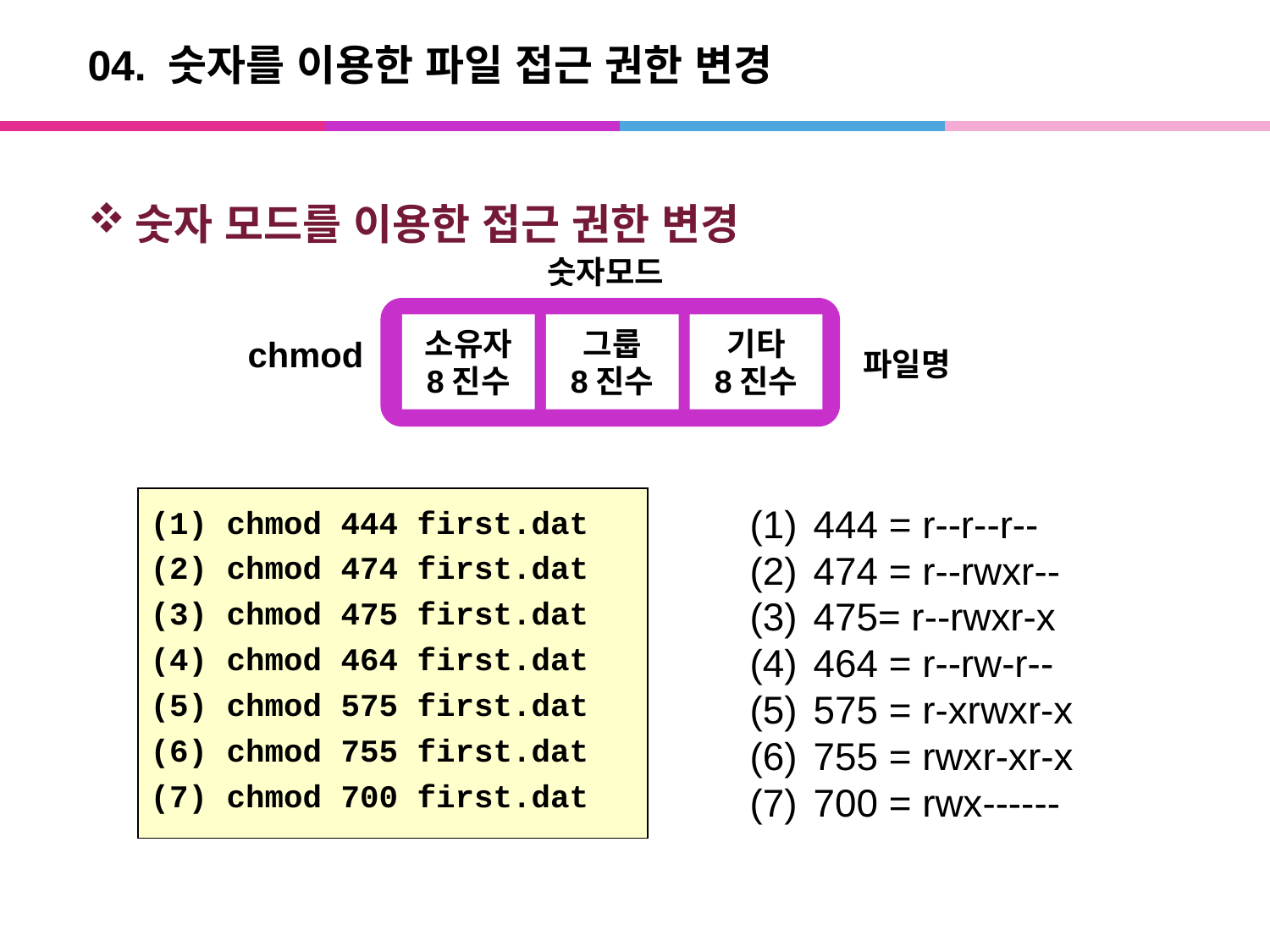

# 04. 숫자를 이용한 파일 접근 권한 변경
숫자 모드를 이용한 접근 권한 변경
숫자모드

소유자
8진수
그룹
8진수
기타
8진수
chmod
파일명
 chmod 444 first.dat
 chmod 474 first.dat
 chmod 475 first.dat
 chmod 464 first.dat
 chmod 575 first.dat
 chmod 755 first.dat
 chmod 700 first.dat

444 = r--r--r--
474 = r--rwxr--
475= r--rwxr-x
464 = r--rw-r--
575 = r-xrwxr-x
755 = rwxr-xr-x
700 = rwx------